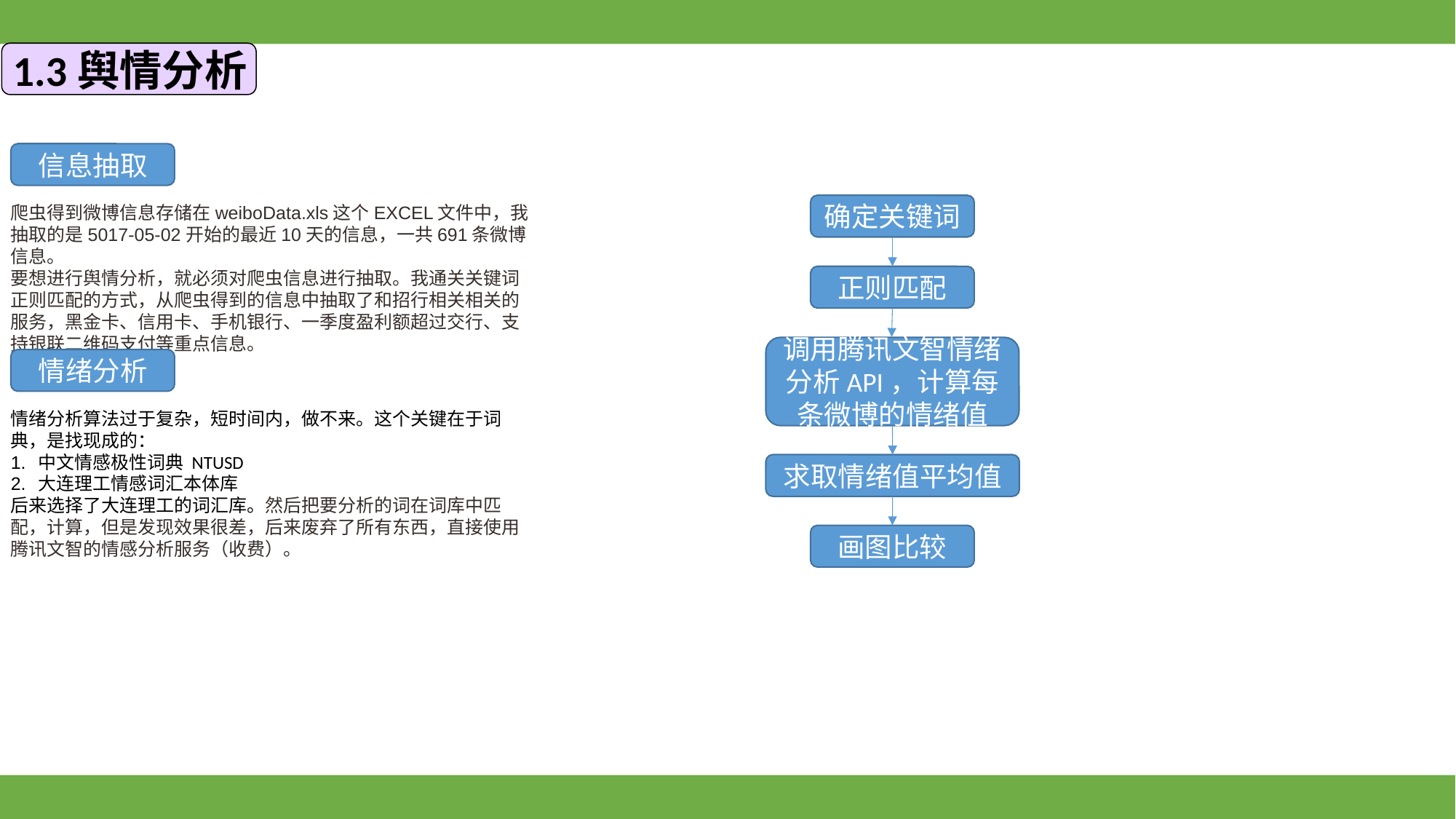

1.3舆情分析

信息抽取
确定关键词
爬虫得到微博信息存储在weiboData.xls这个EXCEL文件中，我抽取的是5017-05-02开始的最近10天的信息，一共691条微博信息。
要想进行舆情分析，就必须对爬虫信息进行抽取。我通关关键词正则匹配的方式，从爬虫得到的信息中抽取了和招行相关相关的服务，黑金卡、信用卡、手机银行、一季度盈利额超过交行、支持银联二维码支付等重点信息。
正则匹配
调用腾讯文智情绪分析API，计算每条微博的情绪值
情绪分析
情绪分析算法过于复杂，短时间内，做不来。这个关键在于词典，是找现成的：
中文情感极性词典 NTUSD
大连理工情感词汇本体库
后来选择了大连理工的词汇库。然后把要分析的词在词库中匹配，计算，但是发现效果很差，后来废弃了所有东西，直接使用腾讯文智的情感分析服务（收费）。
求取情绪值平均值
画图比较